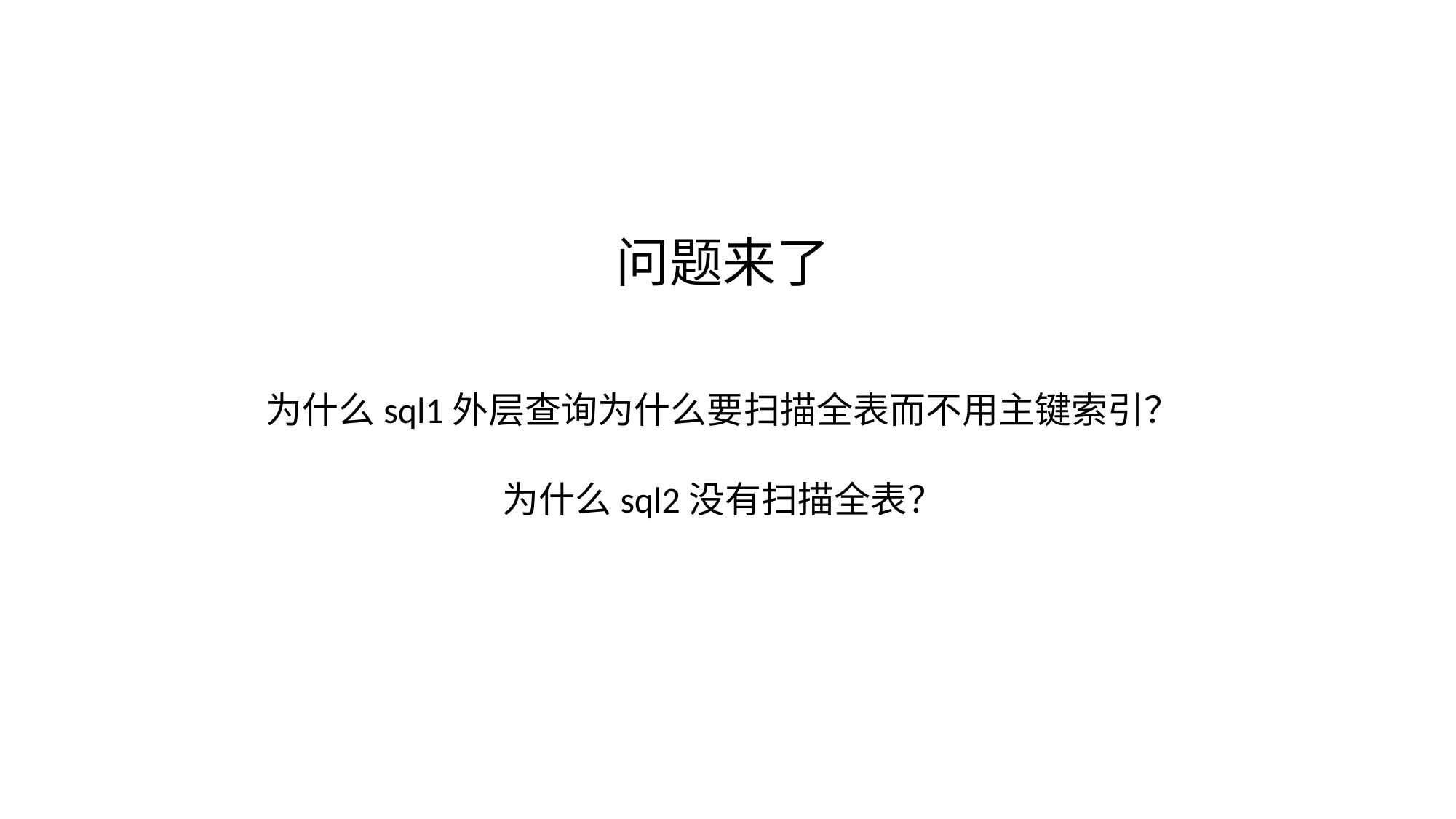

# 问题来了
为什么sql1外层查询为什么要扫描全表而不用主键索引？
为什么sql2没有扫描全表？